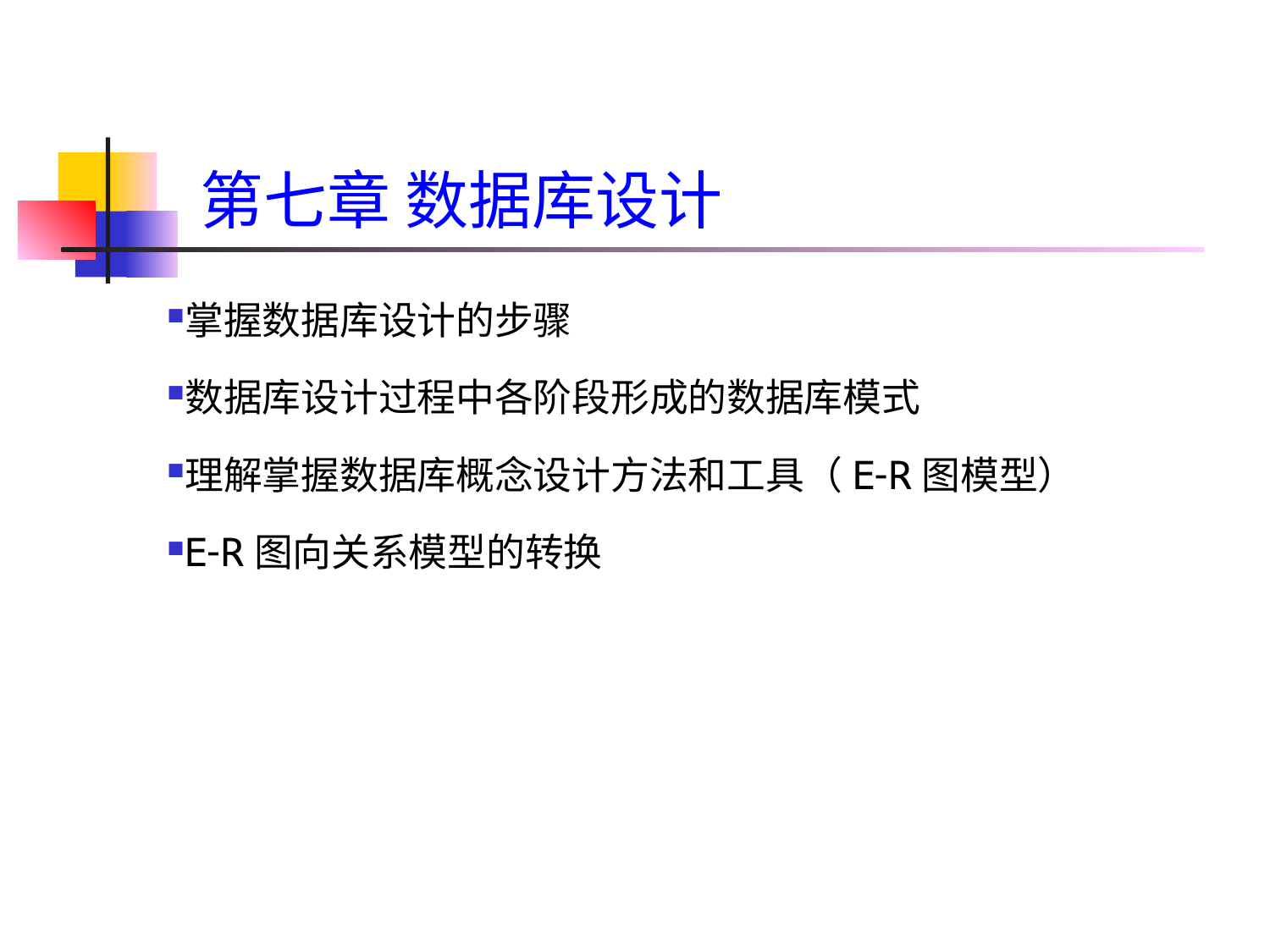

# 第七章 数据库设计
掌握数据库设计的步骤
数据库设计过程中各阶段形成的数据库模式
理解掌握数据库概念设计方法和工具（E-R图模型）
E-R图向关系模型的转换